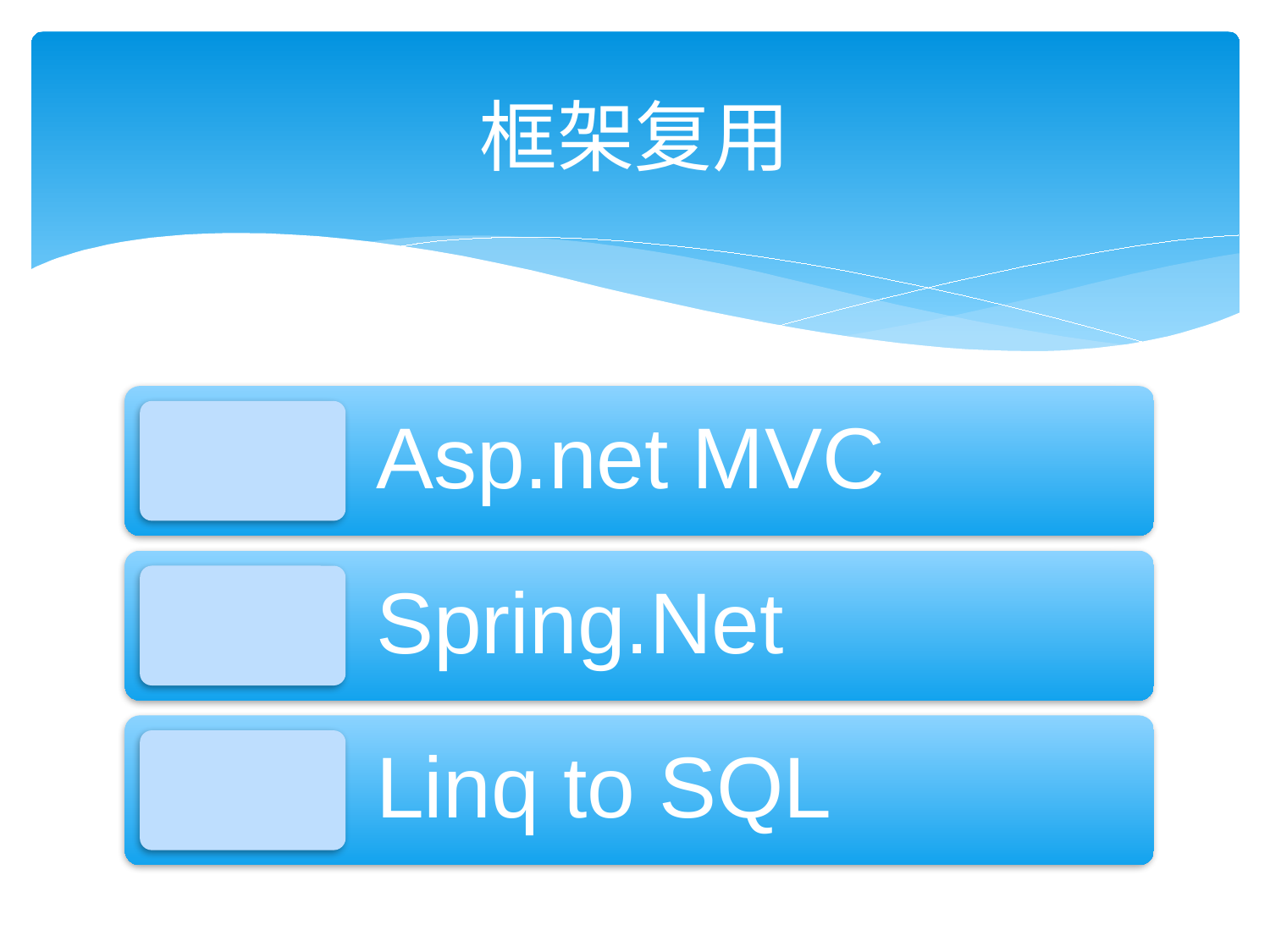

# 框架复用
Asp.net MVC
Spring.Net
Linq to SQL